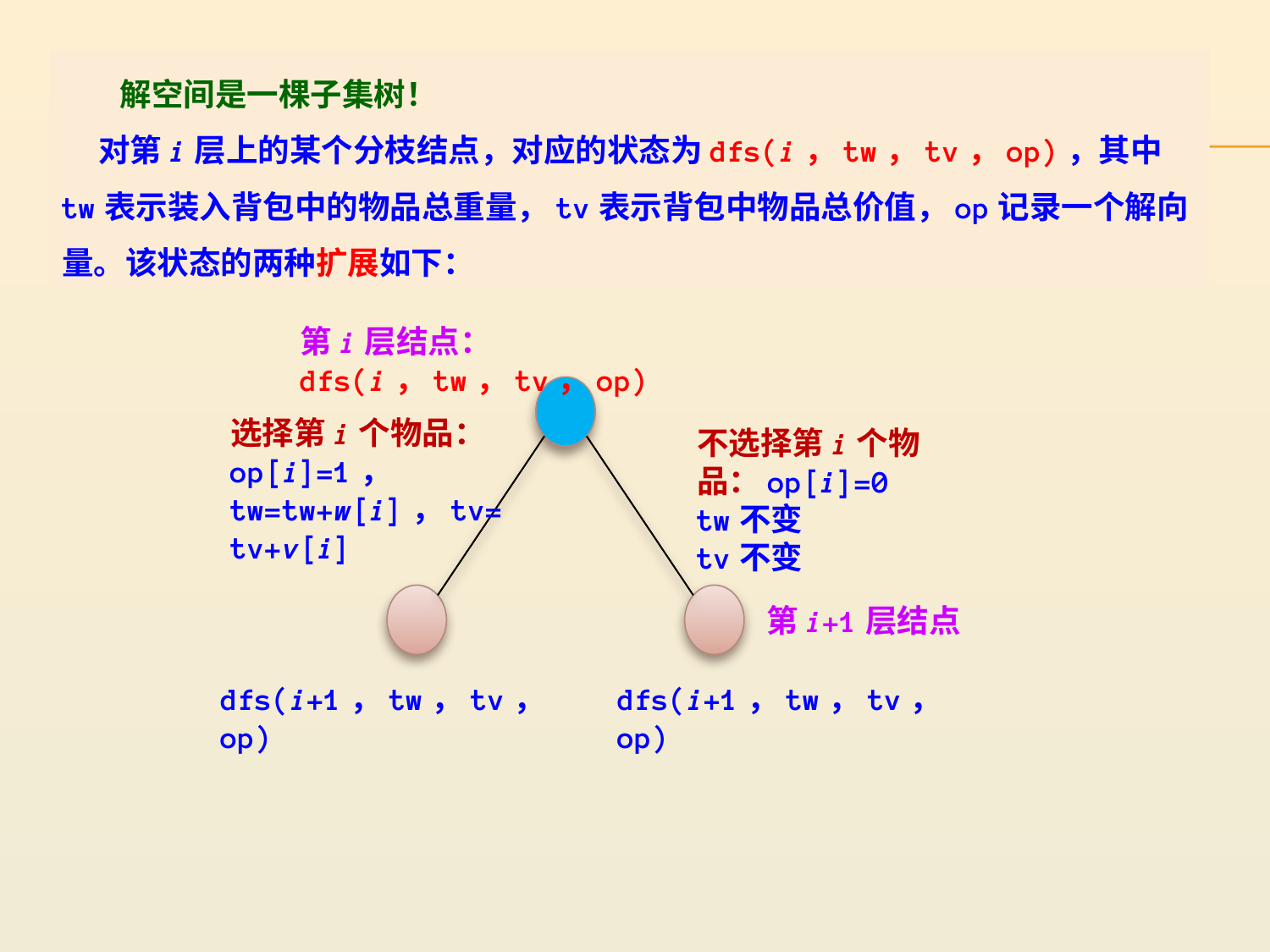

解空间是一棵子集树！
    对第i层上的某个分枝结点，对应的状态为dfs(i，tw，tv，op)，其中tw表示装入背包中的物品总重量，tv表示背包中物品总价值，op记录一个解向量。该状态的两种扩展如下：
第i层结点：dfs(i，tw，tv，op)

选择第i个物品：op[i]=1， tw=tw+w[i]，tv=tv+v[i]

dfs(i+1，tw，tv，op)
不选择第i个物品：op[i]=0
tw不变
tv不变

第i+1层结点
dfs(i+1，tw，tv，op)